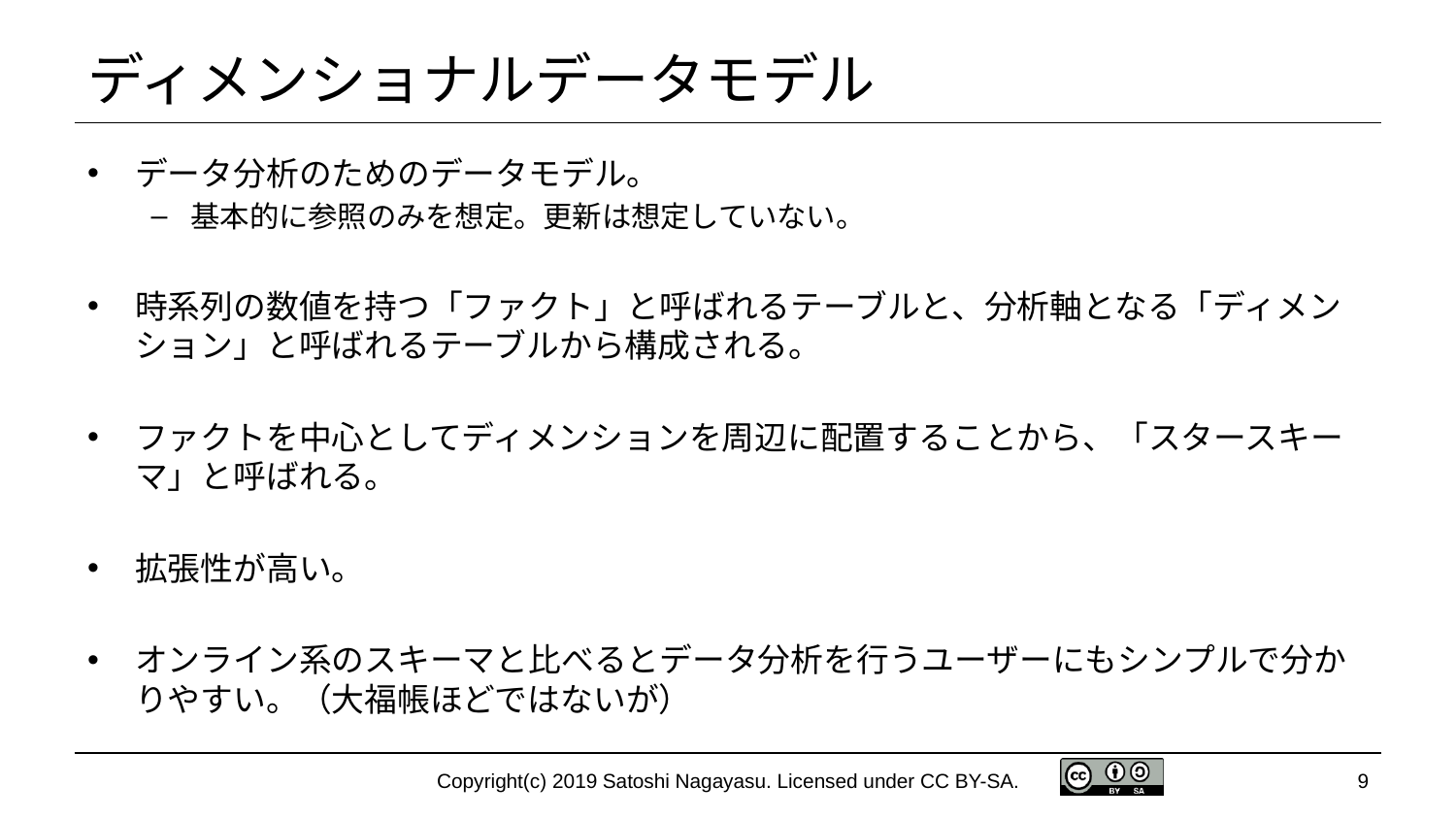

# ディメンショナルデータモデル
データ分析のためのデータモデル。
基本的に参照のみを想定。更新は想定していない。

時系列の数値を持つ「ファクト」と呼ばれるテーブルと、分析軸となる「ディメンション」と呼ばれるテーブルから構成される。

ファクトを中心としてディメンションを周辺に配置することから、「スタースキーマ」と呼ばれる。

拡張性が高い。

オンライン系のスキーマと比べるとデータ分析を行うユーザーにもシンプルで分かりやすい。（大福帳ほどではないが）
Copyright(c) 2019 Satoshi Nagayasu. Licensed under CC BY-SA.
9